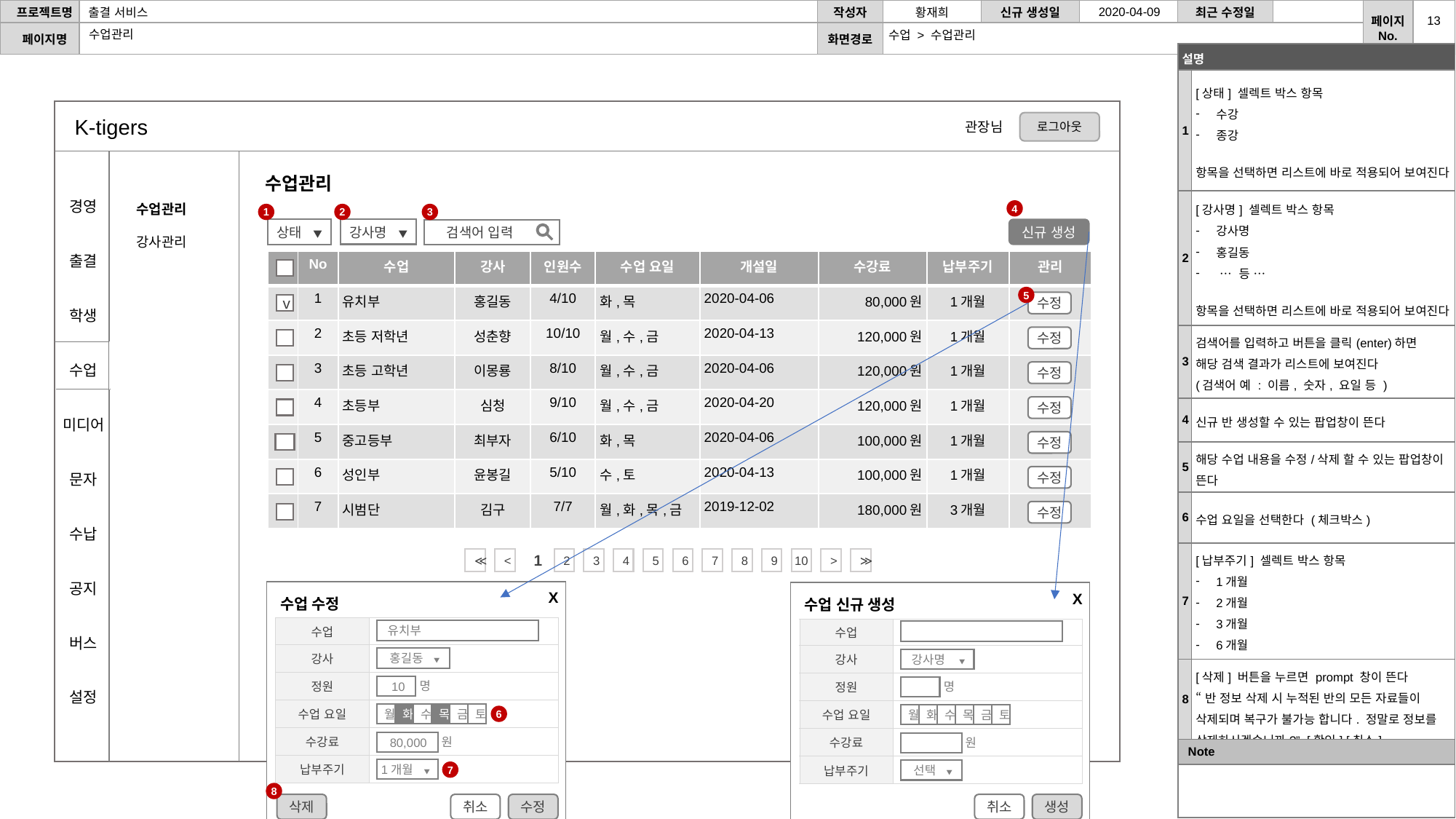

2020-04-09
13
수업관리
수업 > 수업관리
| 설명 |  |
| --- | --- |
| 1 | [상태] 셀렉트 박스 항목 수강 종강 항목을 선택하면 리스트에 바로 적용되어 보여진다 |
| 2 | [강사명] 셀렉트 박스 항목 강사명 홍길동 … 등 … 항목을 선택하면 리스트에 바로 적용되어 보여진다 |
| 3 | 검색어를 입력하고 버튼을 클릭(enter)하면 해당 검색 결과가 리스트에 보여진다 (검색어 예 : 이름, 숫자, 요일 등 ) |
| 4 | 신규 반 생성할 수 있는 팝업창이 뜬다 |
| 5 | 해당 수업 내용을 수정/삭제 할 수 있는 팝업창이 뜬다 |
| 6 | 수업 요일을 선택한다 (체크박스) |
| 7 | [납부주기] 셀렉트 박스 항목 1개월 2개월 3개월 6개월 1년 |
| 8 | [삭제] 버튼을 누르면 prompt 창이 뜬다 “반 정보 삭제 시 누적된 반의 모든 자료들이 삭제되며 복구가 불가능 합니다. 정말로 정보를 삭제하시겠습니까?” [확인] [취소] |
| Note |  |
|  |  |

K-tigers
로그아웃
관장님
수업관리
수업관리
강사관리
경영

출결

학생

수업

미디어

문자

수납

공지

버스

설정

4
1
2
3
상태   ▼
강사명   ▼
신규 생성
     검색어 입력

|  | No | 수업 | 강사 | 인원수 | 수업 요일 | 개설일 | 수강료 | 납부주기 | 관리 |
| --- | --- | --- | --- | --- | --- | --- | --- | --- | --- |
|  | 1 | 유치부 | 홍길동 | 4/10 | 화,목 | 2020-04-06 | 80,000원 | 1개월 |  |
|  | 2 | 초등 저학년 | 성춘향 | 10/10 | 월,수,금 | 2020-04-13 | 120,000원 | 1개월 |  |
|  | 3 | 초등 고학년 | 이몽룡 | 8/10 | 월,수,금 | 2020-04-06 | 120,000원 | 1개월 |  |
|  | 4 | 초등부 | 심청 | 9/10 | 월,수,금 | 2020-04-20 | 120,000원 | 1개월 |  |
|  | 5 | 중고등부 | 최부자 | 6/10 | 화,목 | 2020-04-06 | 100,000원 | 1개월 |  |
|  | 6 | 성인부 | 윤봉길 | 5/10 | 수,토 | 2020-04-13 | 100,000원 | 1개월 |  |
|  | 7 | 시범단 | 김구 | 7/7 | 월,화,목,금 | 2019-12-02 | 180,000원 | 3개월 |  |

5
수정
v
수정

수정

수정

수정

수정

수정

≪
<
1
2
3
4
5
6
7
8
9
10
>
≫

X
X
수업 수정
수업 신규 생성
| 수업 |  |
| --- | --- |
| 강사 |  |
| 정원 |  |
| 수업 요일 |  |
| 수강료 |  |
| 납부주기 |  |
| 수업 |  |
| --- | --- |
| 강사 |  |
| 정원 |  |
| 수업 요일 |  |
| 수강료 |  |
| 납부주기 |  |
유치부

  홍길동   ▼
 강사명    ▼
명
명
10

월
화
수
목
금
토
월
화
수
목
금
토
6
원
원
80,000

1개월   ▼
  선택   ▼
7
8
삭제
취소
수정
취소
생성